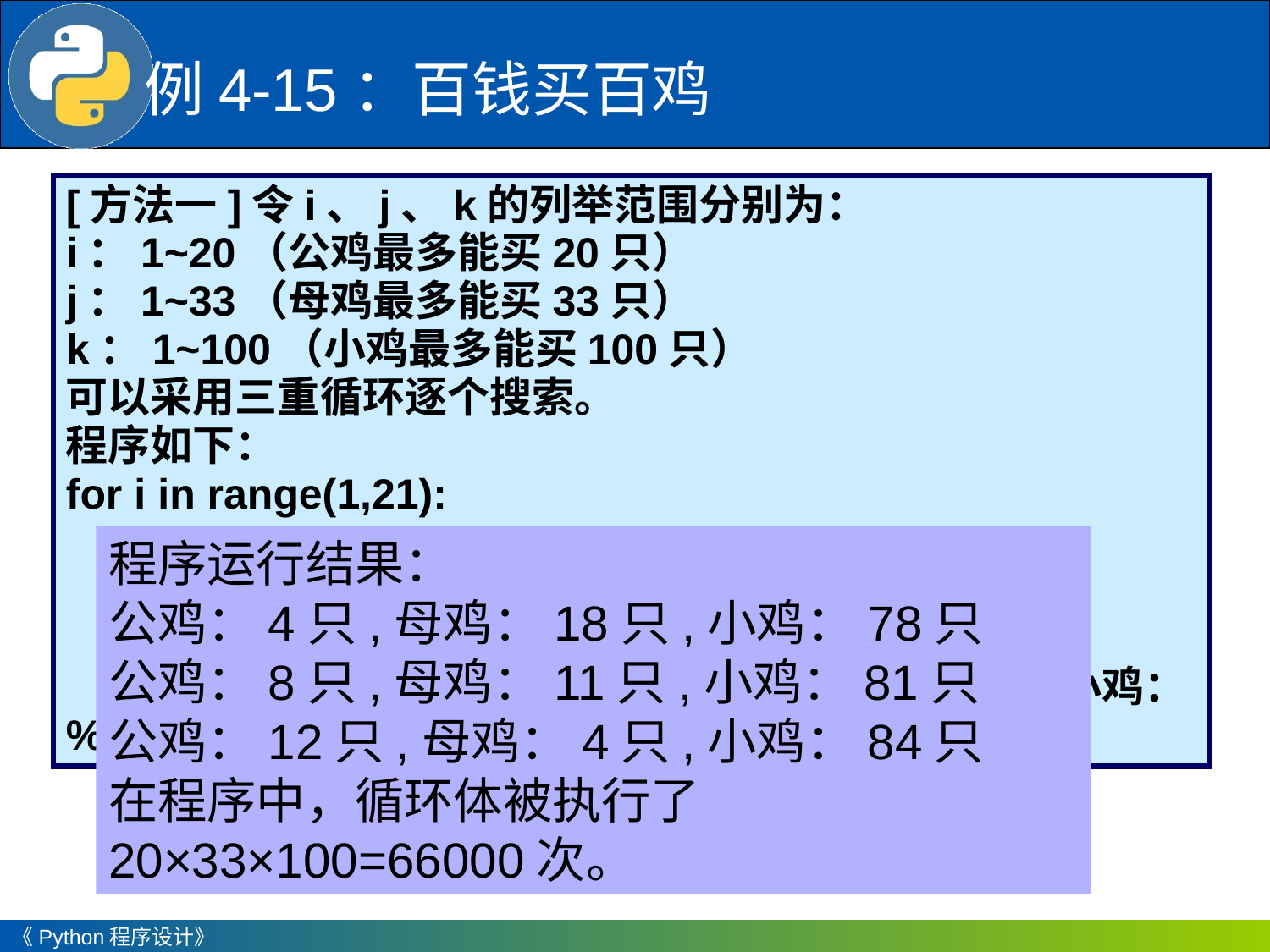

例4-15：百钱买百鸡
[方法一]令i、j、k的列举范围分别为：
i：1~20（公鸡最多能买20只）
j：1~33（母鸡最多能买33只）
k：1~100（小鸡最多能买100只）
可以采用三重循环逐个搜索。
程序如下：
for i in range(1,21):
       for j in range(1,34):
              for k in range(1,101):
                     if i+j+k==100 and i*5+j*3+k/3==100:
                        print("公鸡：%d只,母鸡：%d只,小鸡：%d只"%(i,j,k))
程序运行结果：
公鸡：4只,母鸡：18只,小鸡：78只
公鸡：8只,母鸡：11只,小鸡：81只
公鸡：12只,母鸡：4只,小鸡：84只
在程序中，循环体被执行了20×33×100=66000次。